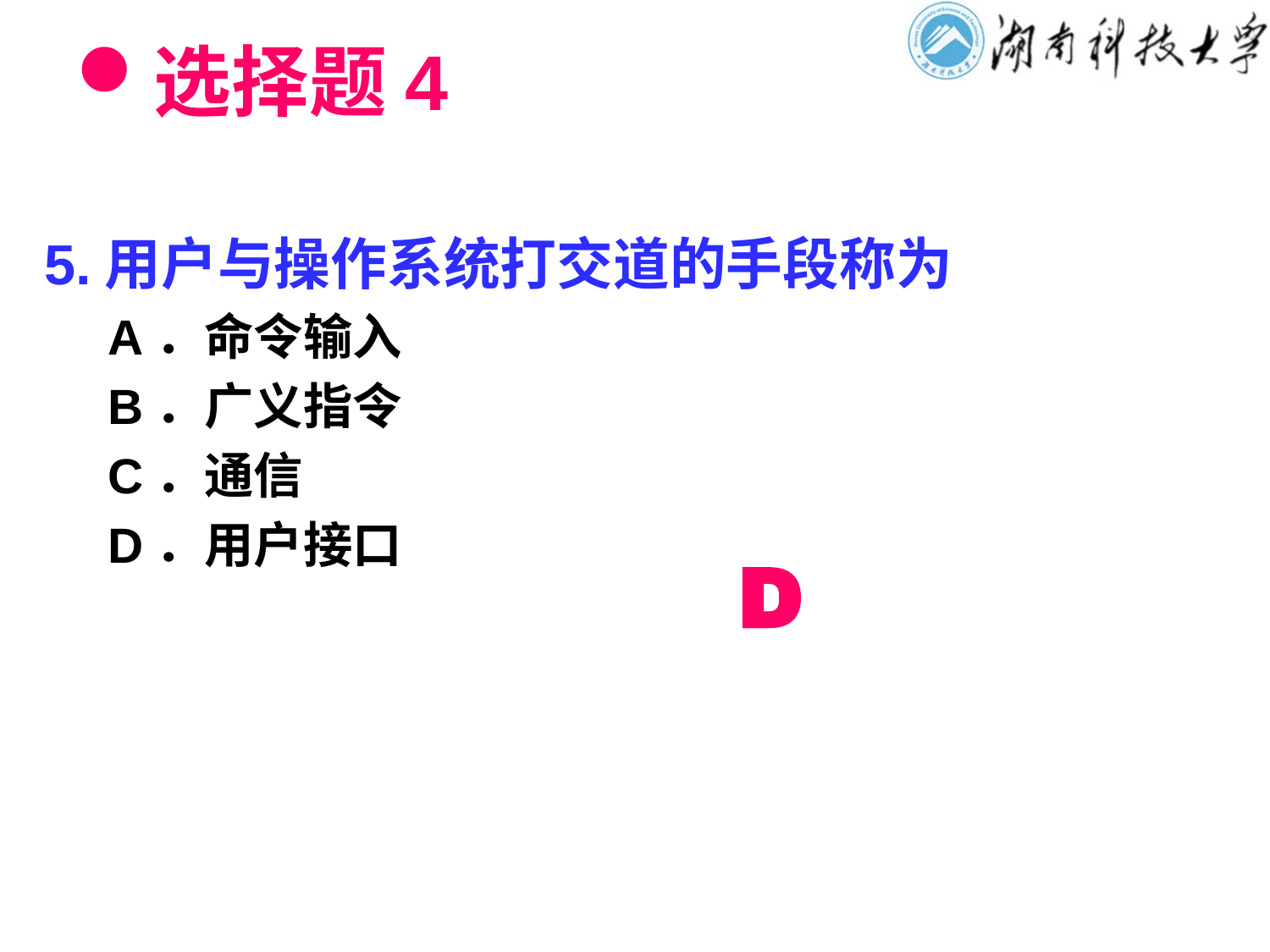

# 选择题4
5.用户与操作系统打交道的手段称为
A．命令输入
B．广义指令
C．通信
D．用户接口
D